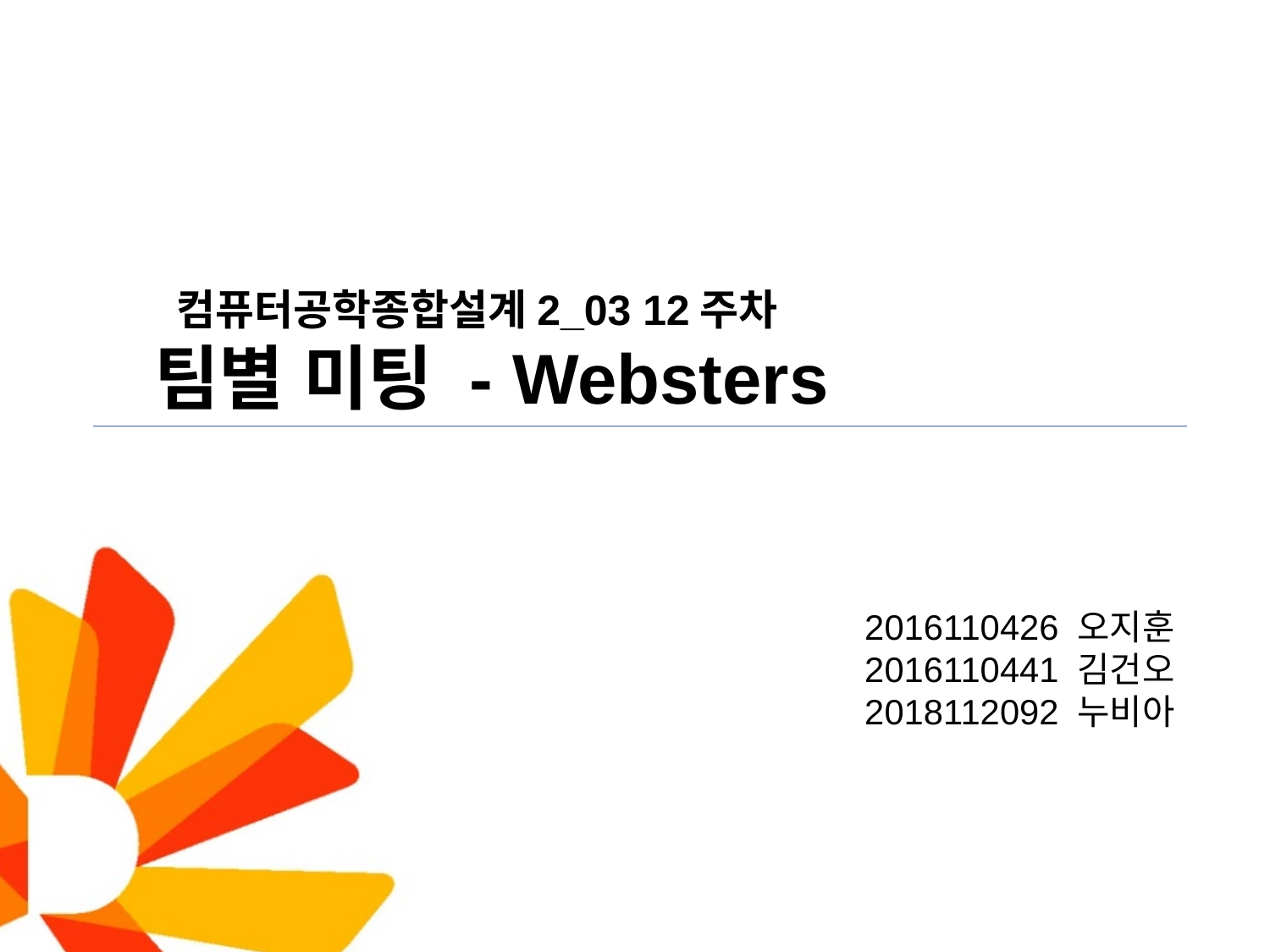

컴퓨터공학종합설계2_03 12주차
팀별 미팅 - Websters

2016110426 오지훈
2016110441 김건오
2018112092 누비아